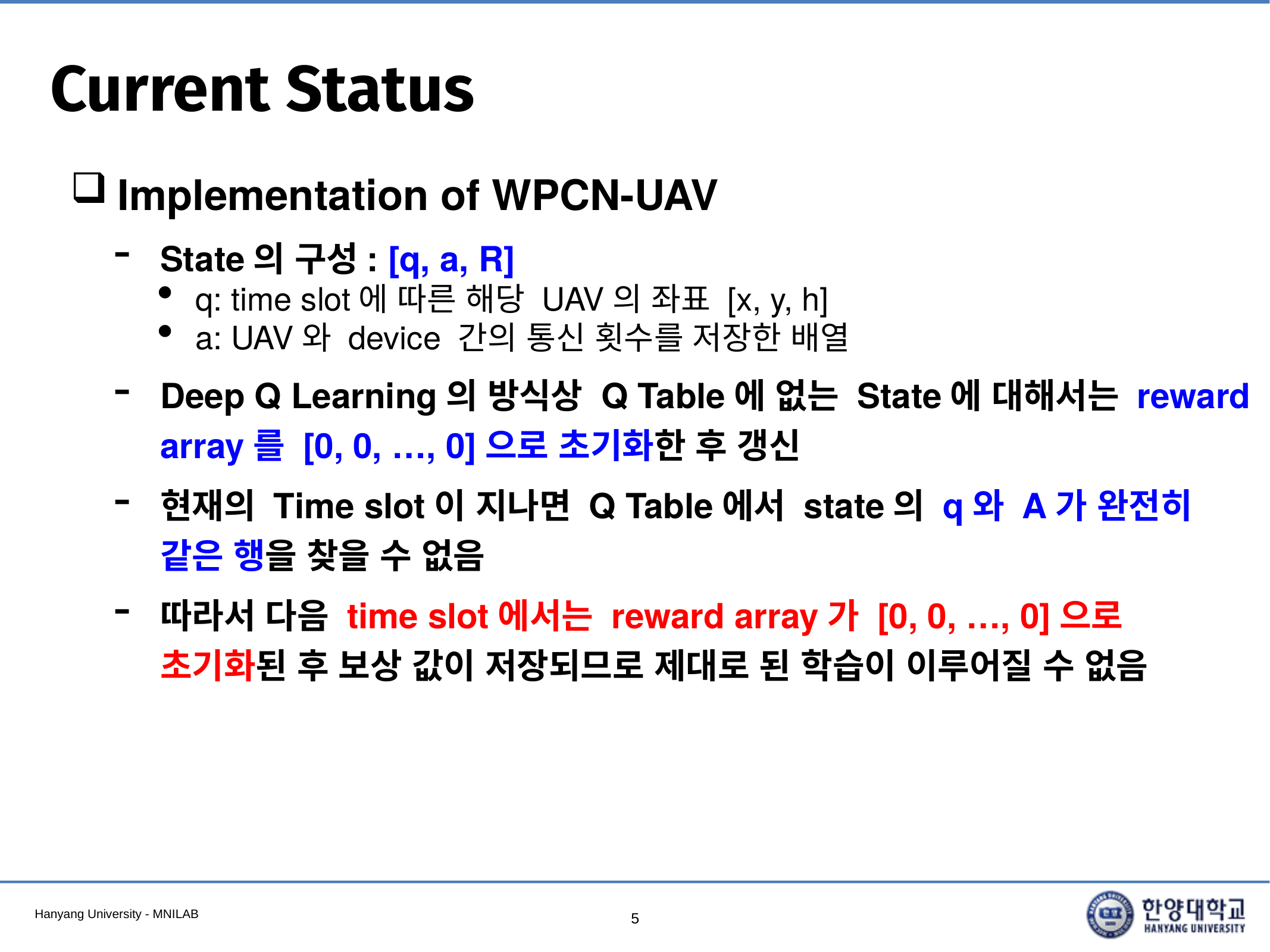

# Current Status
Implementation of WPCN-UAV
State의 구성: [q, a, R]
q: time slot에 따른 해당 UAV의 좌표 [x, y, h]
a: UAV와 device 간의 통신 횟수를 저장한 배열
Deep Q Learning의 방식상 Q Table에 없는 State에 대해서는 reward array를 [0, 0, …, 0]으로 초기화한 후 갱신
현재의 Time slot이 지나면 Q Table에서 state의 q와 A가 완전히 같은 행을 찾을 수 없음
따라서 다음 time slot에서는 reward array가 [0, 0, …, 0]으로 초기화된 후 보상 값이 저장되므로 제대로 된 학습이 이루어질 수 없음
5